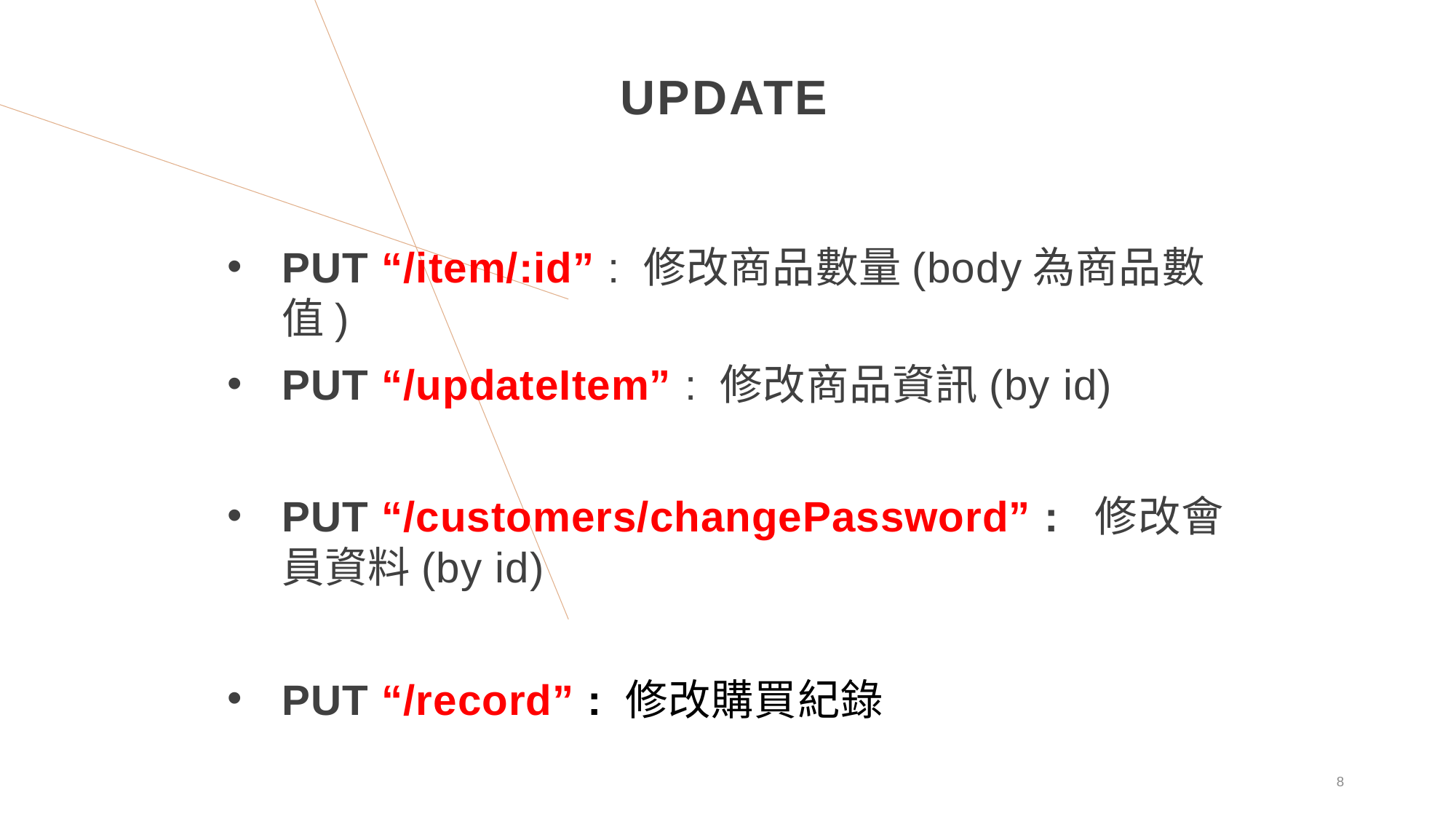

# Update
PUT “/item/:id” : 修改商品數量(body為商品數值)
PUT “/updateItem” : 修改商品資訊(by id)

PUT “/customers/changePassword” :  修改會員資料(by id)

PUT “/record” : 修改購買紀錄
8